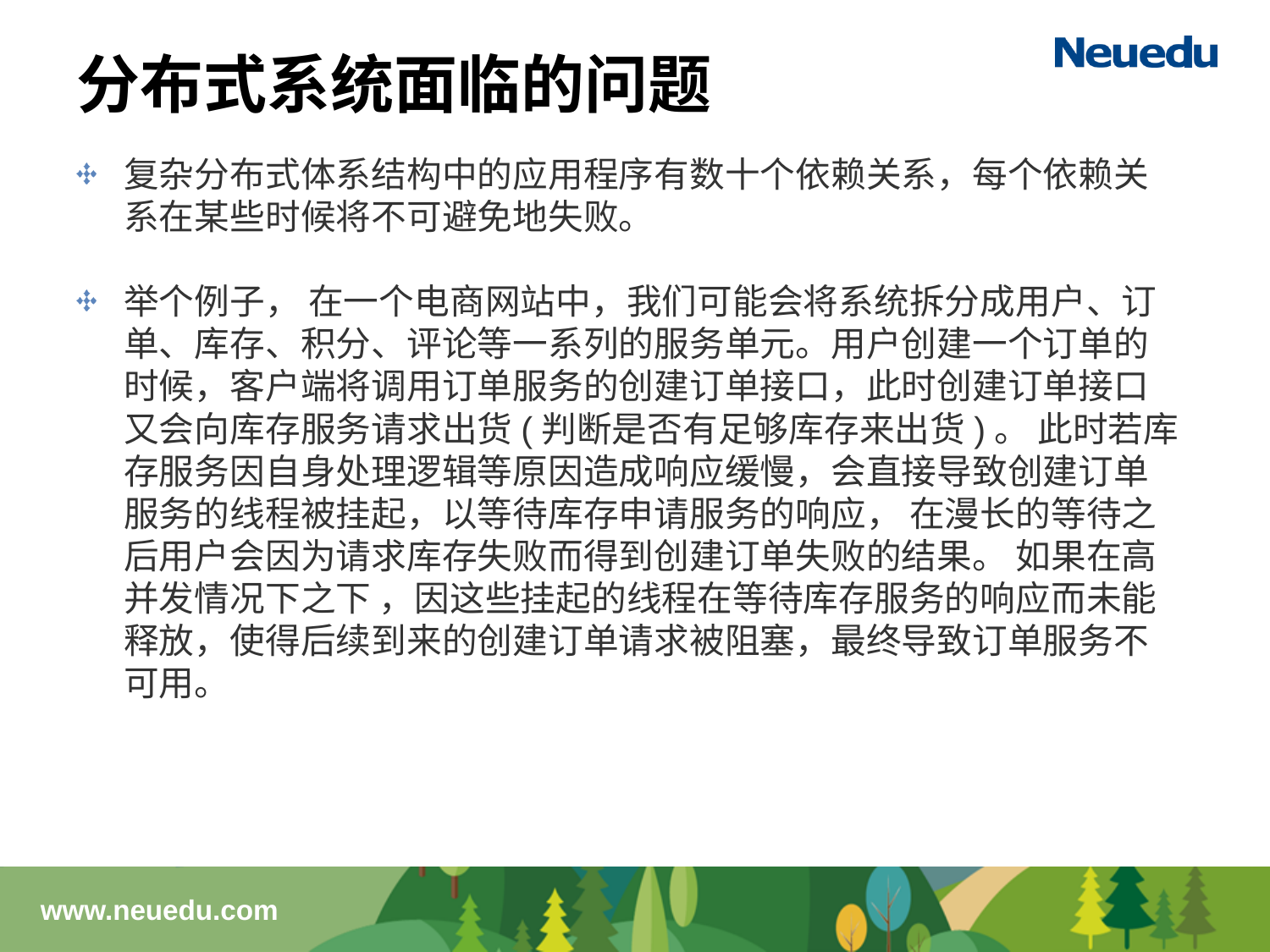

# 分布式系统面临的问题
复杂分布式体系结构中的应用程序有数十个依赖关系，每个依赖关系在某些时候将不可避免地失败。

举个例子， 在一个电商网站中，我们可能会将系统拆分成用户、订单、库存、积分、评论等一系列的服务单元。用户创建一个订单的时候，客户端将调用订单服务的创建订单接口，此时创建订单接口又会向库存服务请求出货(判断是否有足够库存来出货)。 此时若库存服务因自身处理逻辑等原因造成响应缓慢，会直接导致创建订单服务的线程被挂起，以等待库存申请服务的响应， 在漫长的等待之后用户会因为请求库存失败而得到创建订单失败的结果。 如果在高并发情况下之下 ，因这些挂起的线程在等待库存服务的响应而未能释放，使得后续到来的创建订单请求被阻塞，最终导致订单服务不可用。